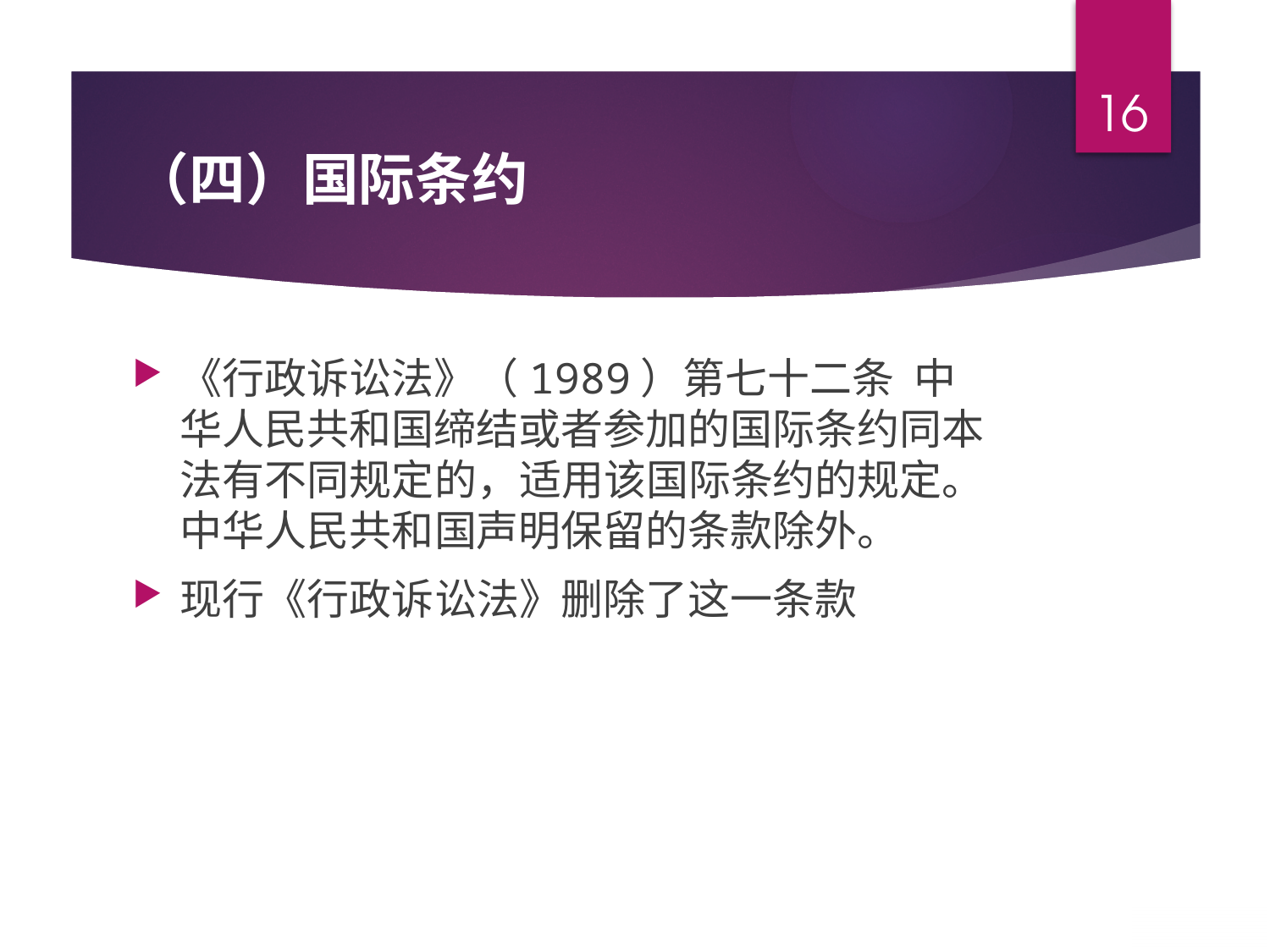

16
# （四）国际条约
《行政诉讼法》（1989）第七十二条  中华人民共和国缔结或者参加的国际条约同本法有不同规定的，适用该国际条约的规定。中华人民共和国声明保留的条款除外。
现行《行政诉讼法》删除了这一条款